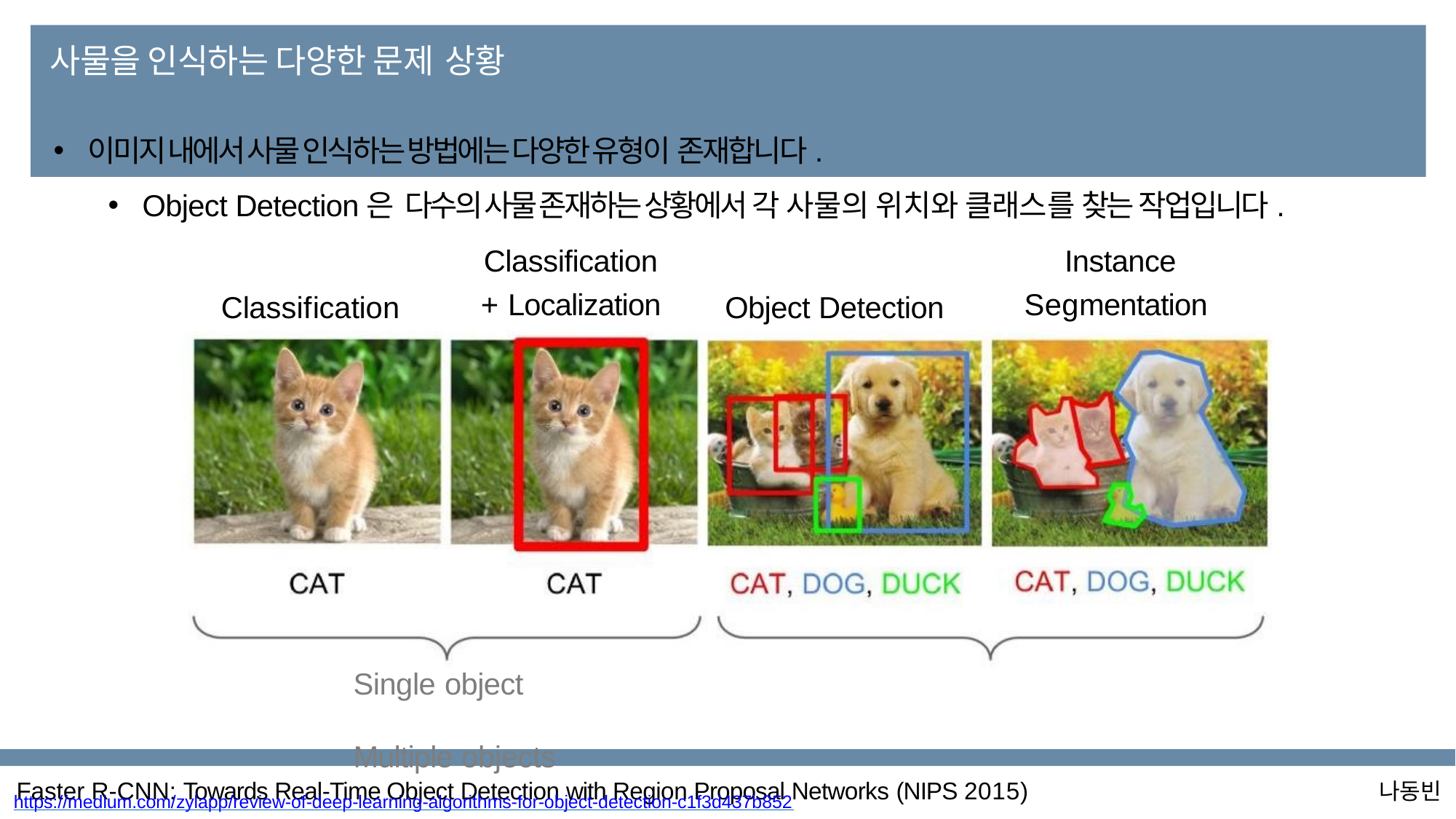

# 사물을 인식하는 다양한 문제 상황
이미지 내에서 사물 인식하는 방법에는 다양한 유형이 존재합니다.
Object Detection은 다수의 사물 존재하는 상황에서 각 사물의 위치와 클래스를 찾는 작업입니다.
Classification
+ Localization
Instance  Segmentation
Classification
Object Detection

Single object	Multiple objects
https://medium.com/zylapp/review-of-deep-learning-algorithms-for-object-detection-c1f3d437b852

Faster R-CNN: Towards Real-Time Object Detection with Region Proposal Networks (NIPS 2015)
나동빈